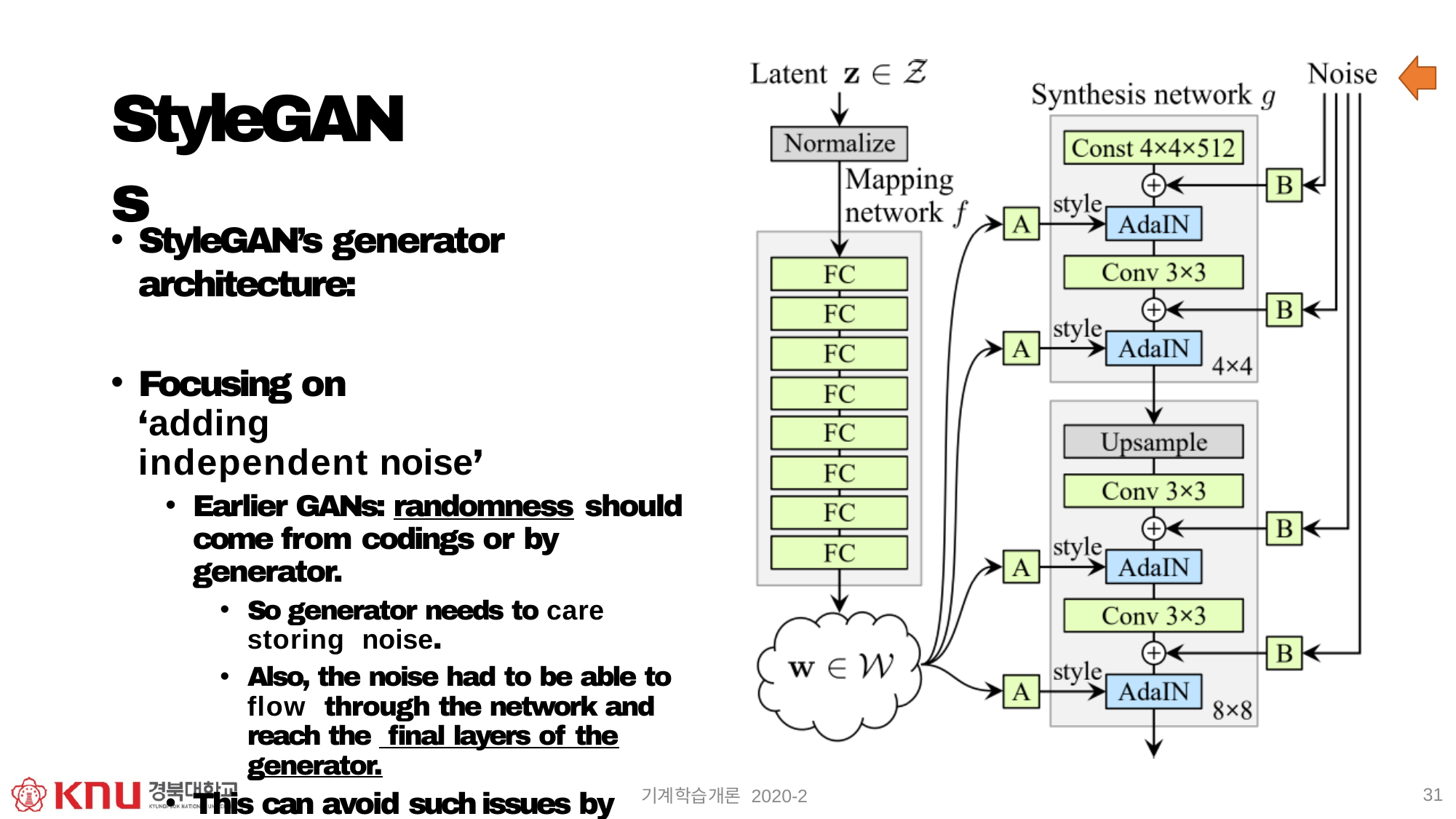

# StyleGANs
StyleGAN’s generator architecture:

Focusing on ‘adding  independent noise’
Earlier GANs: randomness should  come from codings or by generator.
So generator needs to care storing  noise.
Also, the noise had to be able to flow  through the network and reach the  final layers of the generator.
This can avoid such issues by adding  extra noise inputs.
31
기계학습개론 2020-2